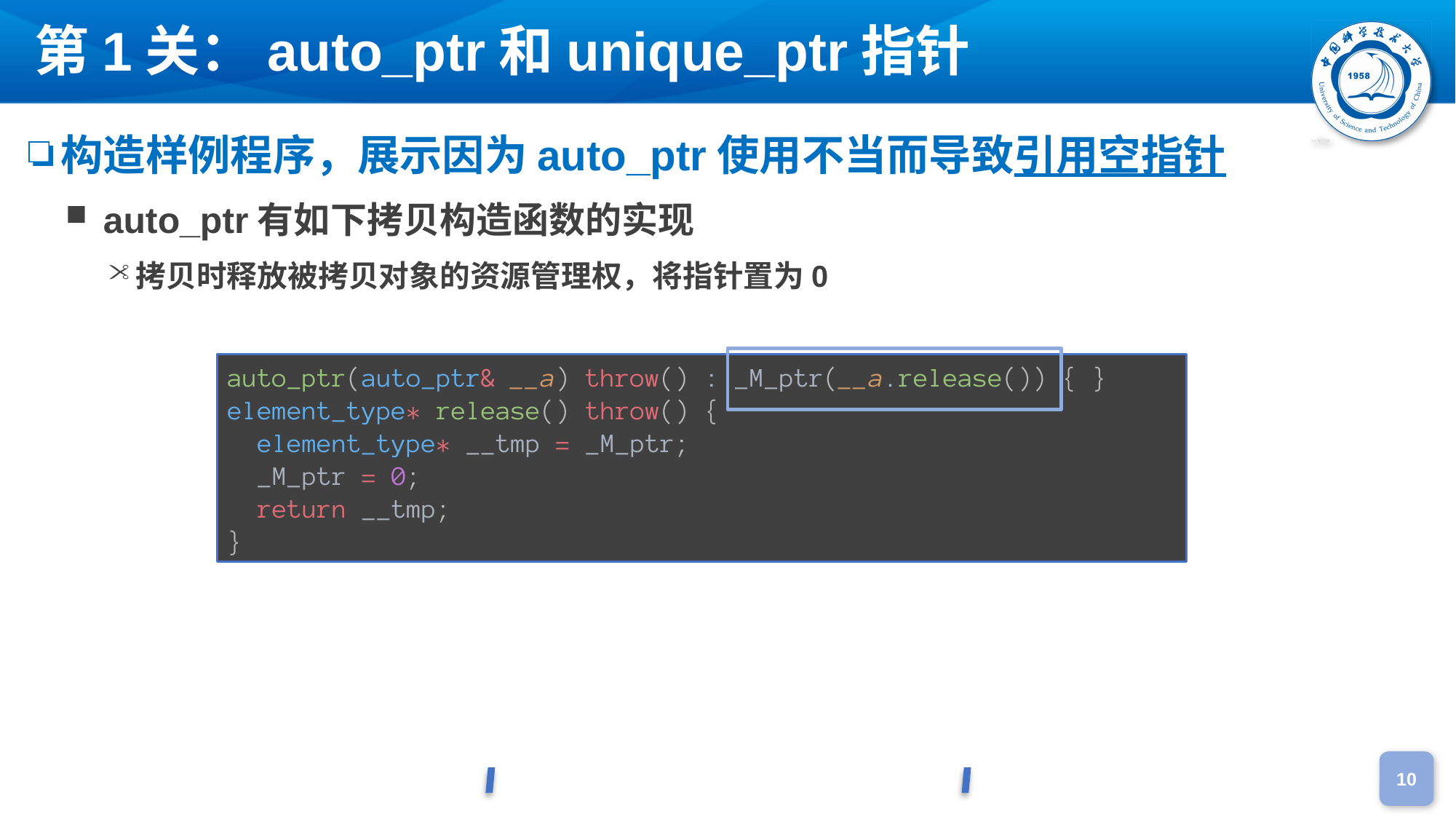

# 第1关：auto_ptr和unique_ptr指针
构造样例程序，展示因为auto_ptr使用不当而导致引用空指针
auto_ptr有如下拷贝构造函数的实现
拷贝时释放被拷贝对象的资源管理权，将指针置为0

auto_ptr(auto_ptr& __a) throw() : _M_ptr(__a.release()) { }
element_type* release() throw() {
  element_type* __tmp = _M_ptr;
  _M_ptr = 0;
  return __tmp;
}